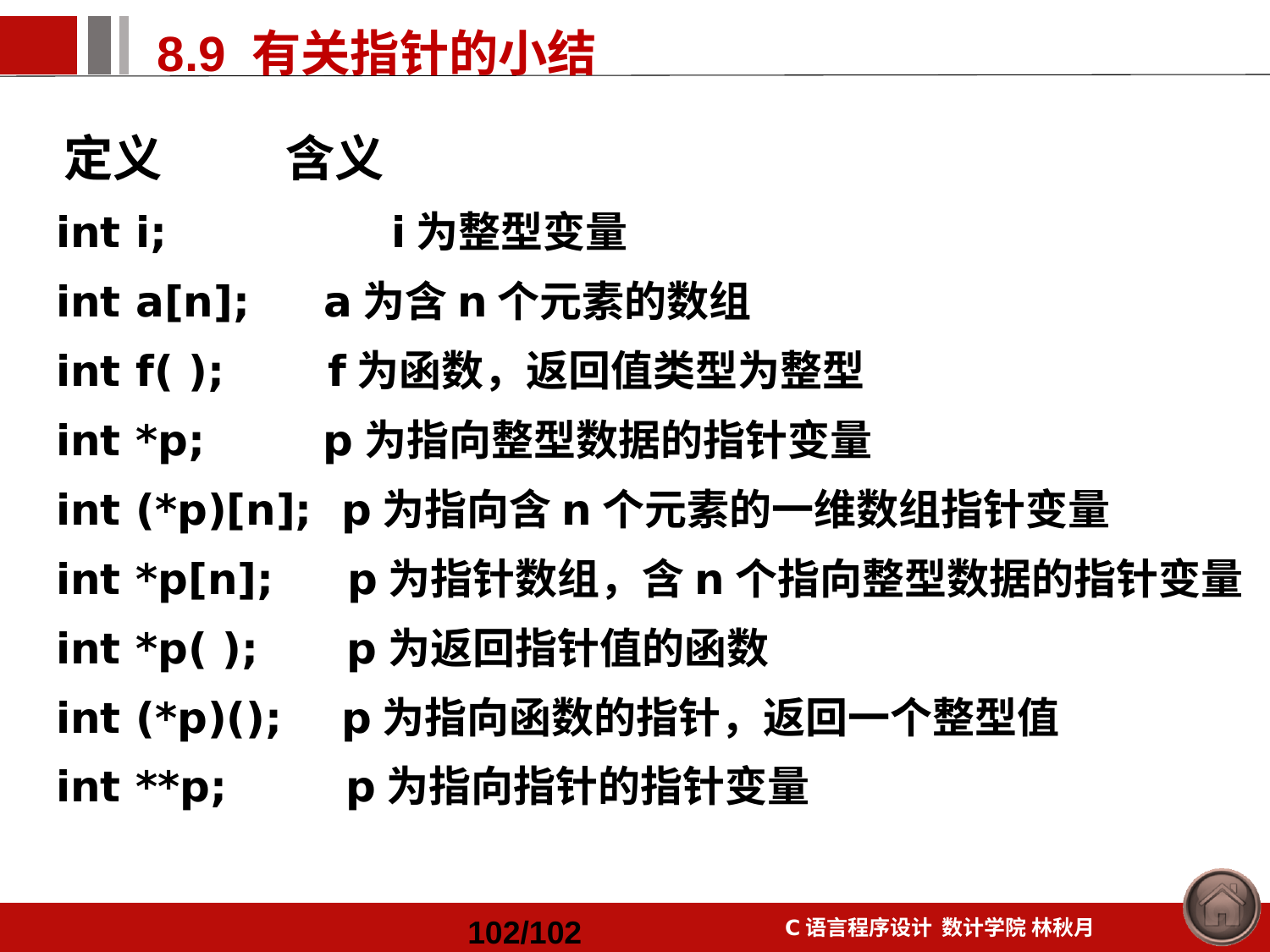

定义           含义
int i;        	   i为整型变量
int a[n];     a为含n个元素的数组
int f( );       f为函数，返回值类型为整型
int *p;        p为指向整型数据的指针变量
int (*p)[n];  p为指向含n个元素的一维数组指针变量
int *p[n];     p为指针数组，含n个指向整型数据的指针变量
int *p( );      p为返回指针值的函数
int (*p)();    p为指向函数的指针，返回一个整型值
int **p;        p为指向指针的指针变量